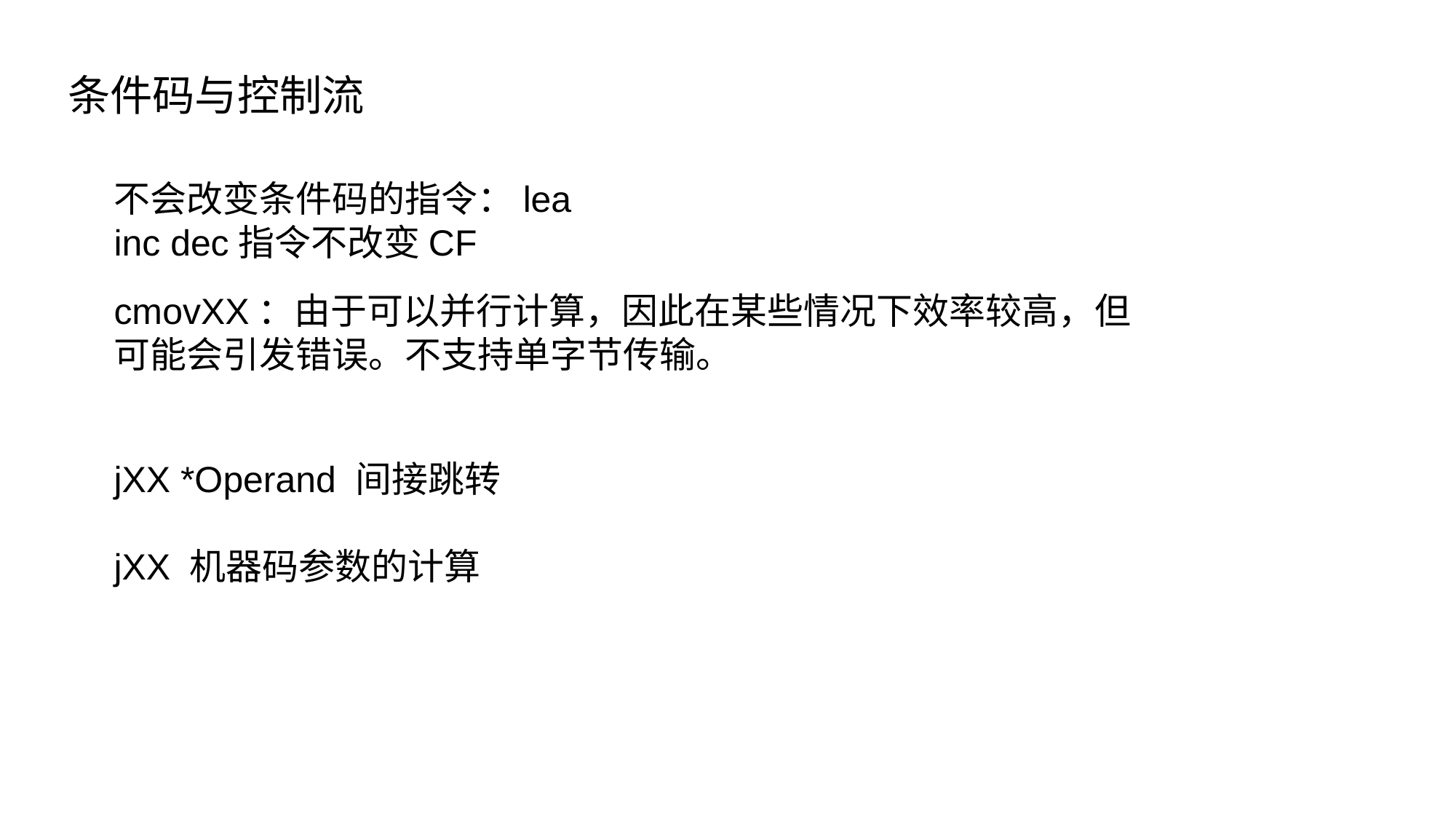

条件码与控制流
不会改变条件码的指令：lea
inc dec指令不改变CF
cmovXX：由于可以并行计算，因此在某些情况下效率较高，但可能会引发错误。不支持单字节传输。
jXX *Operand 间接跳转

jXX 机器码参数的计算